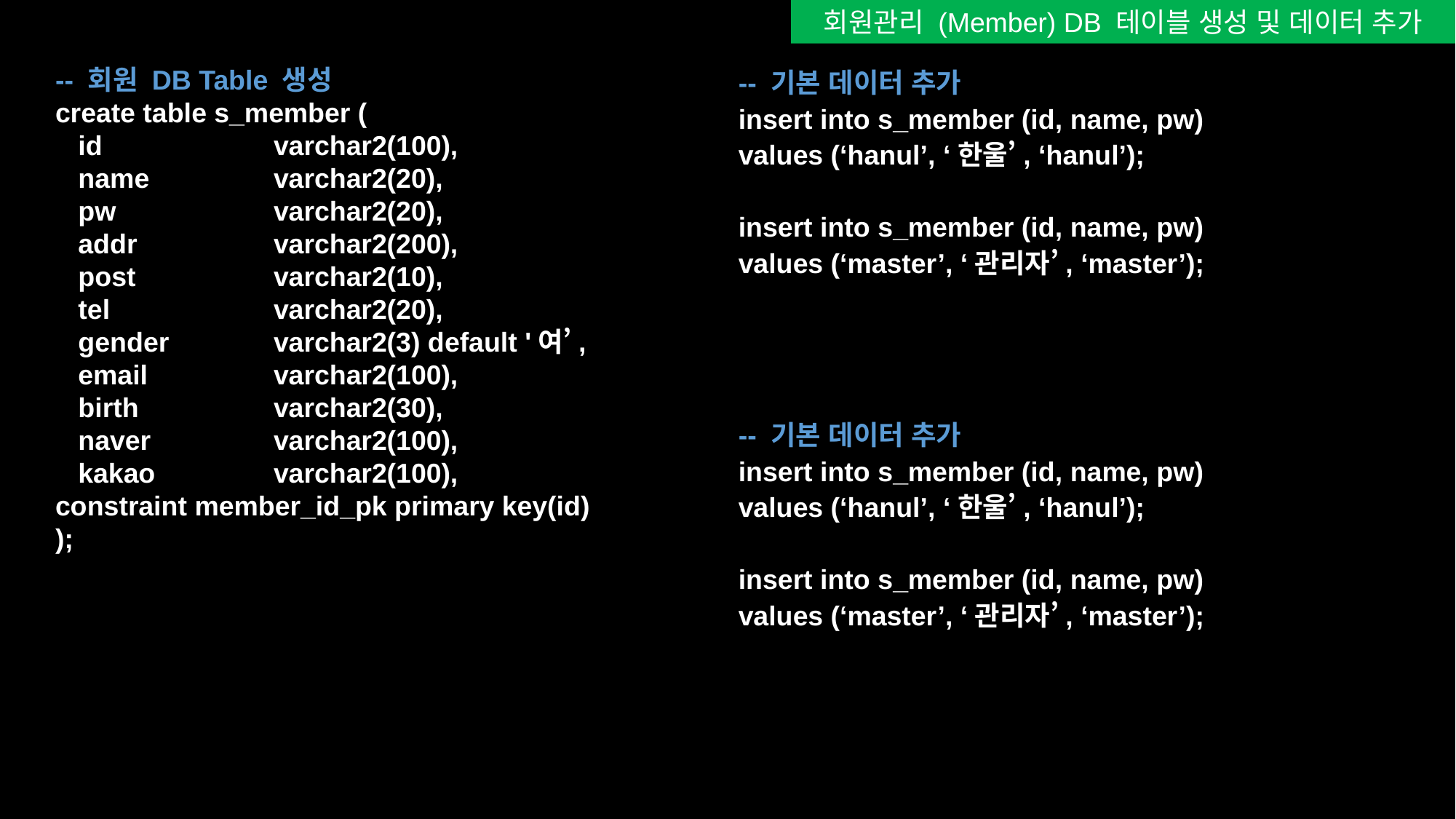

회원관리 (Member) DB 테이블 생성 및 데이터 추가
-- 회원 DB Table 생성
create table s_member (
   id		varchar2(100),
   name		varchar2(20),
   pw		varchar2(20),
   addr		varchar2(200),
   post		varchar2(10),
   tel 		varchar2(20),
   gender	varchar2(3) default '여’,
   email		varchar2(100),
   birth   	  	varchar2(30),
   naver     	varchar2(100),
   kakao     	varchar2(100),
constraint member_id_pk primary key(id)
);
-- 기본 데이터 추가
insert into s_member (id, name, pw)
values (‘hanul’, ‘한울’, ‘hanul’);

insert into s_member (id, name, pw)
values (‘master’, ‘관리자’, ‘master’);
-- 기본 데이터 추가
insert into s_member (id, name, pw)
values (‘hanul’, ‘한울’, ‘hanul’);

insert into s_member (id, name, pw)
values (‘master’, ‘관리자’, ‘master’);